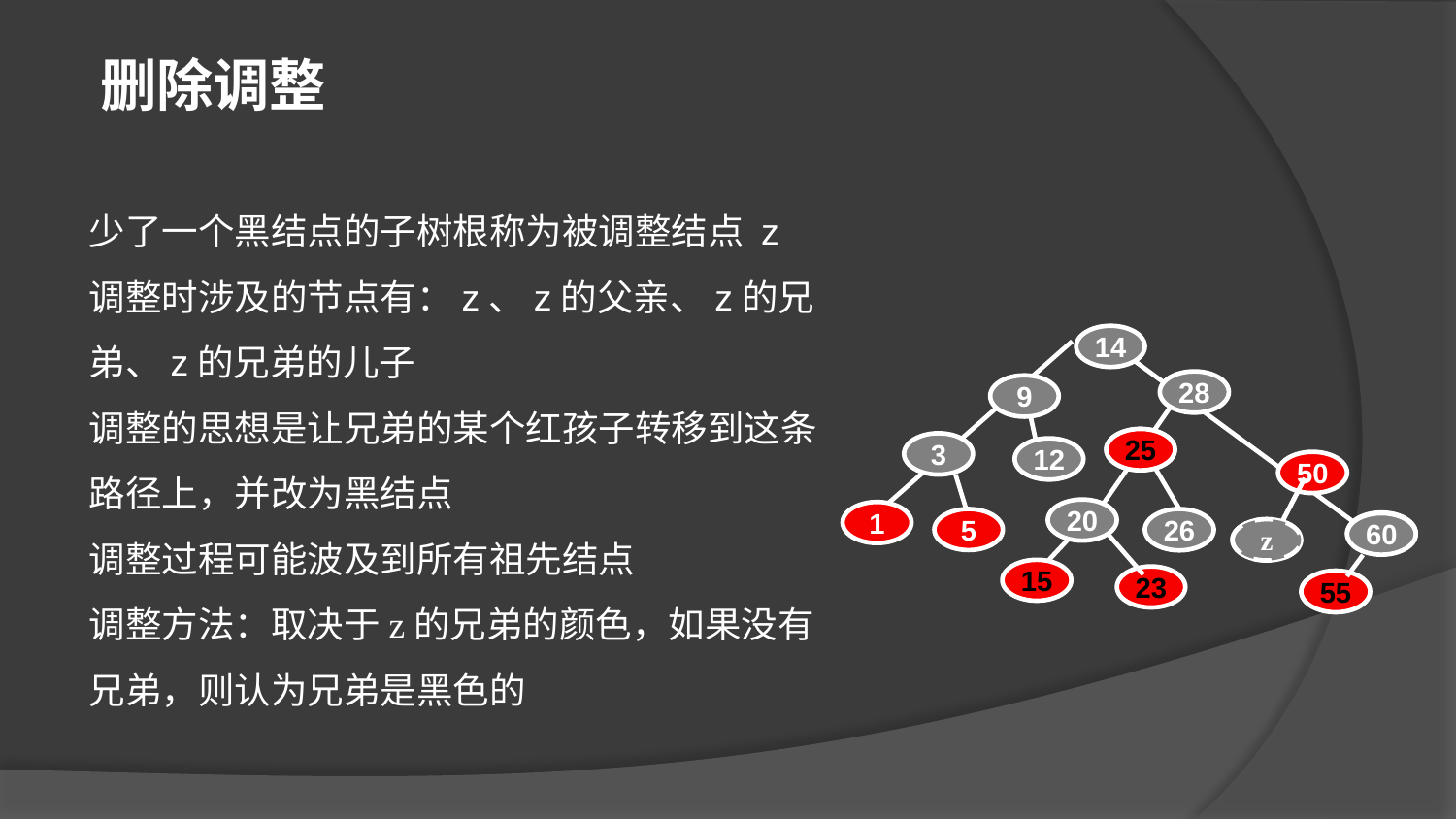

删除调整
少了一个黑结点的子树根称为被调整结点 z
调整时涉及的节点有：z、z的父亲、z的兄弟、z的兄弟的儿子
调整的思想是让兄弟的某个红孩子转移到这条路径上，并改为黑结点
调整过程可能波及到所有祖先结点
调整方法：取决于z的兄弟的颜色，如果没有兄弟，则认为兄弟是黑色的
14

28
9

23
25
3
12
50

5
20
1
26
55
60

23

15
55

30

z